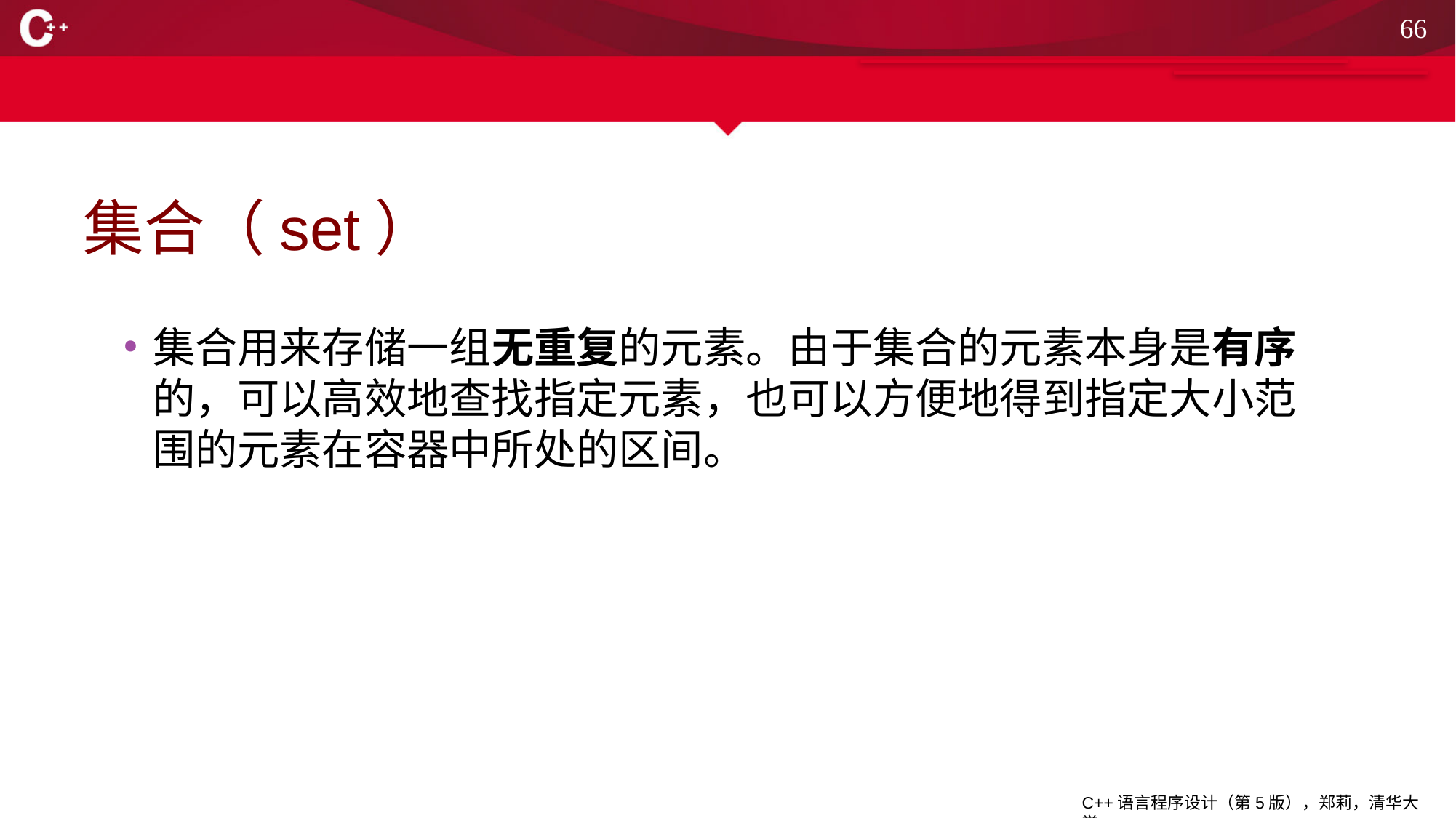

66
# 集合（set）
集合用来存储一组无重复的元素。由于集合的元素本身是有序的，可以高效地查找指定元素，也可以方便地得到指定大小范围的元素在容器中所处的区间。